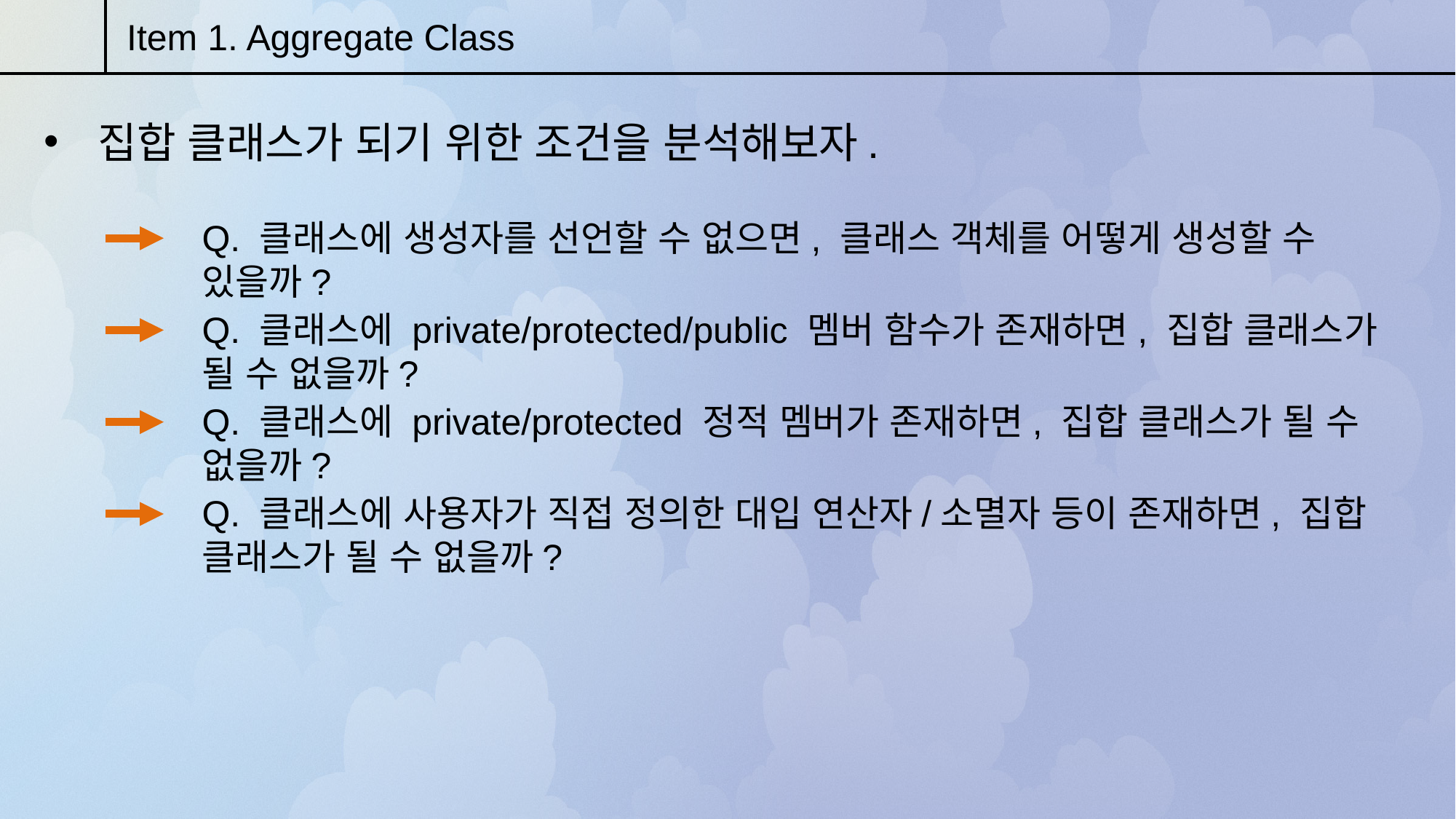

Item 1. Aggregate Class
 집합 클래스가 되기 위한 조건을 분석해보자.
Q. 클래스에 생성자를 선언할 수 없으면, 클래스 객체를 어떻게 생성할 수 있을까?
Q. 클래스에 private/protected/public 멤버 함수가 존재하면, 집합 클래스가 될 수 없을까?
Q. 클래스에 private/protected 정적 멤버가 존재하면, 집합 클래스가 될 수 없을까?
Q. 클래스에 사용자가 직접 정의한 대입 연산자/소멸자 등이 존재하면, 집합 클래스가 될 수 없을까?